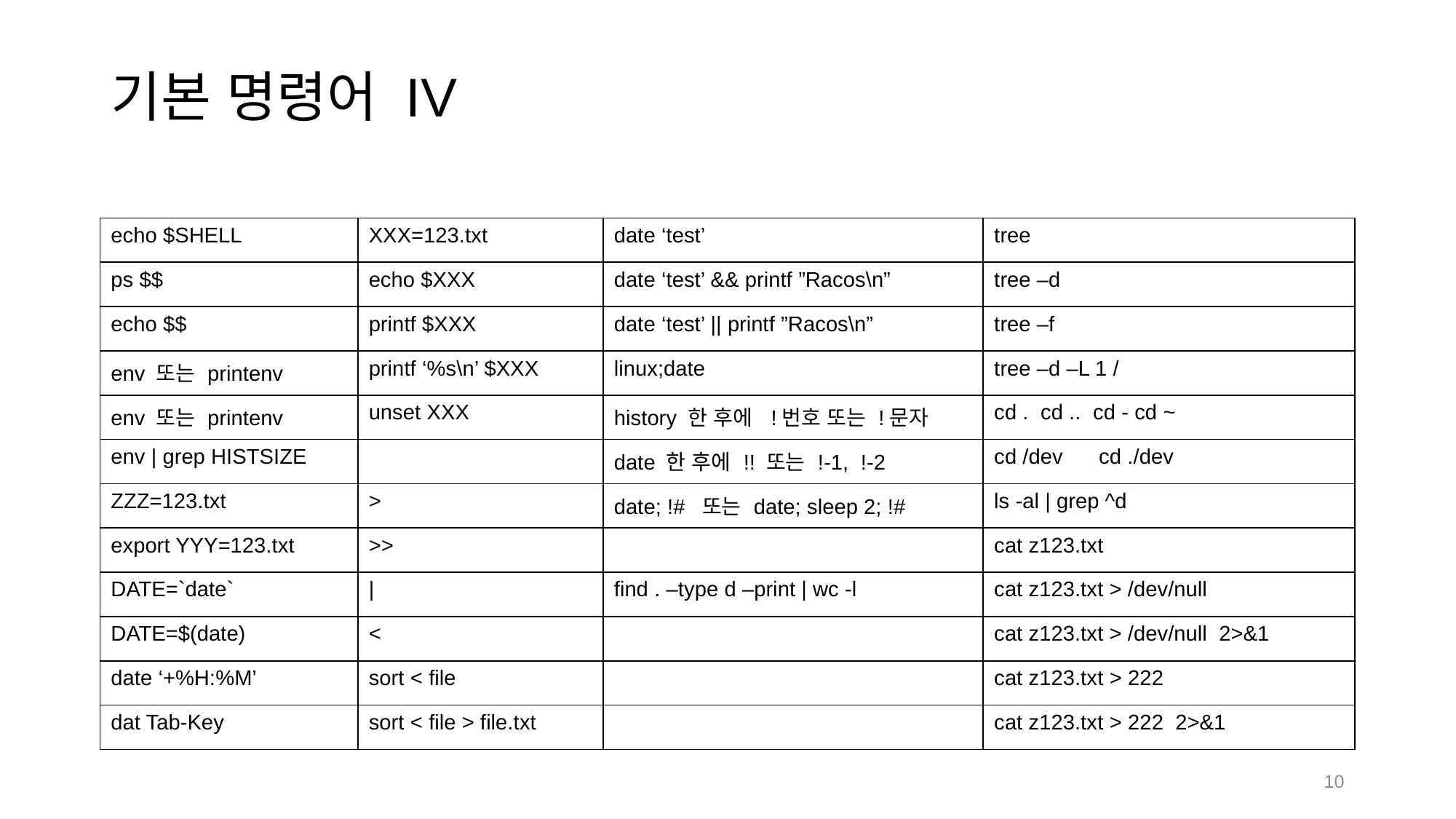

# 기본 명령어 IV
| echo $SHELL | XXX=123.txt | date ‘test’ | tree |
| --- | --- | --- | --- |
| ps $$ | echo $XXX | date ‘test’ && printf ”Racos\n” | tree –d |
| echo $$ | printf $XXX | date ‘test’ || printf ”Racos\n” | tree –f |
| env 또는 printenv | printf ‘%s\n’ $XXX | linux;date | tree –d –L 1 / |
| env 또는 printenv | unset XXX | history 한 후에 !번호 또는 !문자 | cd . cd .. cd - cd ~ |
| env | grep HISTSIZE |  | date 한 후에 !! 또는 !-1, !-2 | cd /dev cd ./dev |
| ZZZ=123.txt | > | date; !# 또는 date; sleep 2; !# | ls -al | grep ^d |
| export YYY=123.txt | >> |  | cat z123.txt |
| DATE=`date` | | | find . –type d –print | wc -l | cat z123.txt > /dev/null |
| DATE=$(date) | < |  | cat z123.txt > /dev/null 2>&1 |
| date ‘+%H:%M’ | sort < file |  | cat z123.txt > 222 |
| dat Tab-Key | sort < file > file.txt |  | cat z123.txt > 222 2>&1 |
10